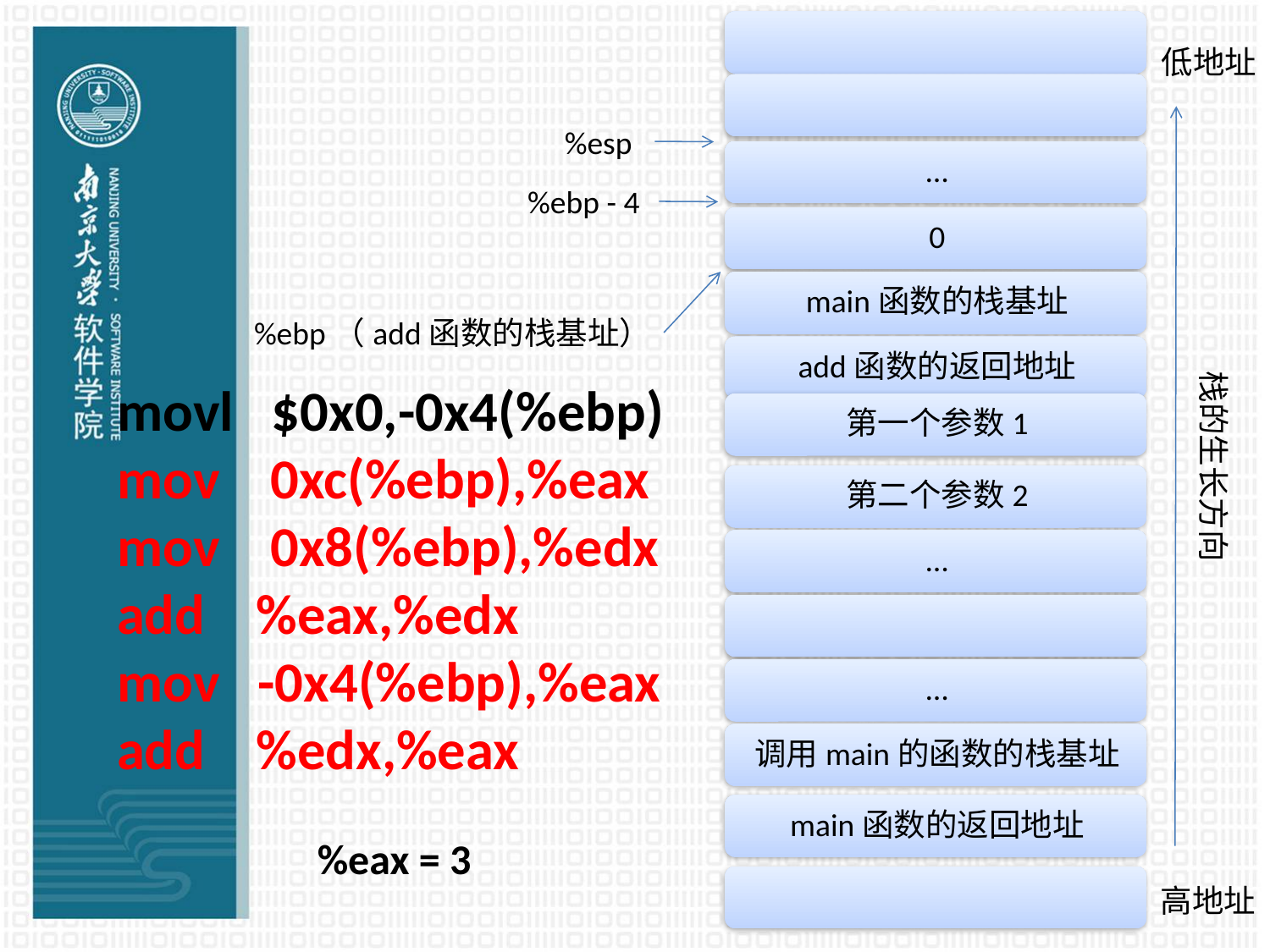

…
0
main函数的栈基址
add函数的返回地址
第一个参数1
第二个参数2
…

…
调用main的函数的栈基址
main函数的返回地址

低地址
%esp
%ebp - 4
%ebp（add函数的栈基址）
栈的生长方向
# movl   $0x0,-0x4(%ebp) mov    0xc(%ebp),%eax mov    0x8(%ebp),%edx add    %eax,%edx mov   -0x4(%ebp),%eax add    %edx,%eax
%eax = 3
高地址